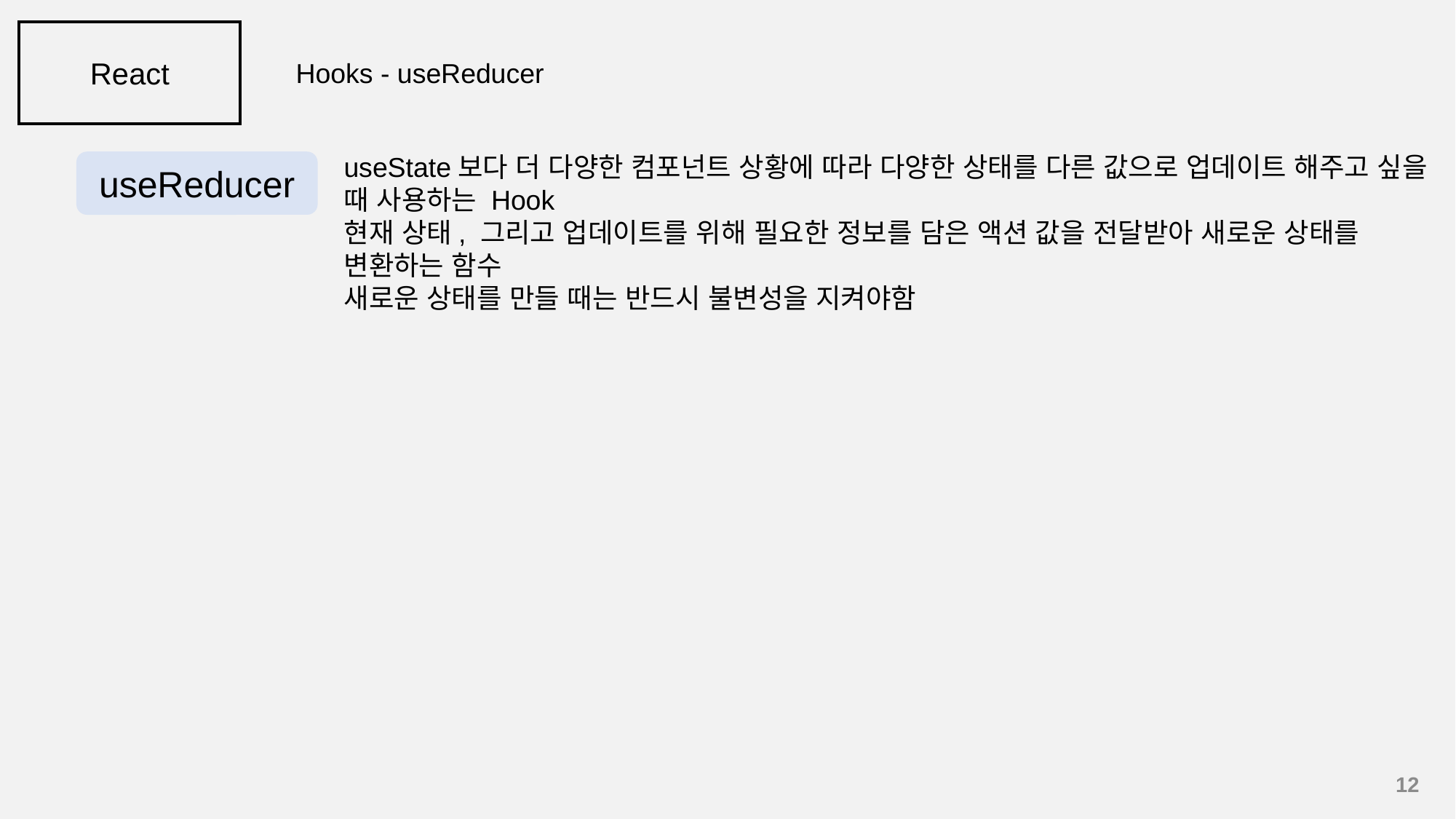

React
Hooks - useReducer
useState보다 더 다양한 컴포넌트 상황에 따라 다양한 상태를 다른 값으로 업데이트 해주고 싶을 때 사용하는 Hook
현재 상태, 그리고 업데이트를 위해 필요한 정보를 담은 액션 값을 전달받아 새로운 상태를 변환하는 함수
새로운 상태를 만들 때는 반드시 불변성을 지켜야함
useReducer
12